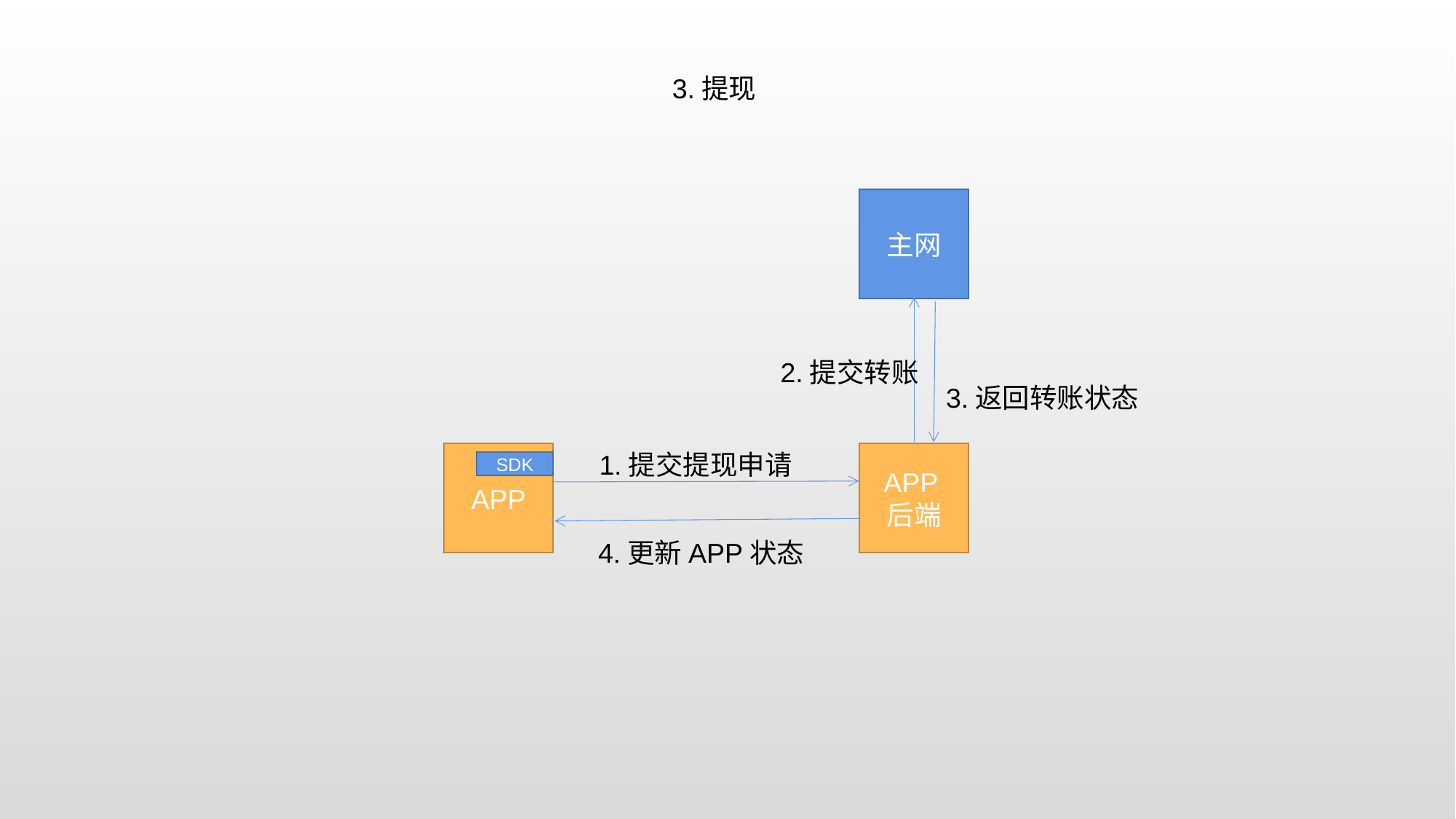

3.提现
主网
2.提交转账
3.返回转账状态
1.提交提现申请
APP
APP后端
SDK
4.更新APP状态